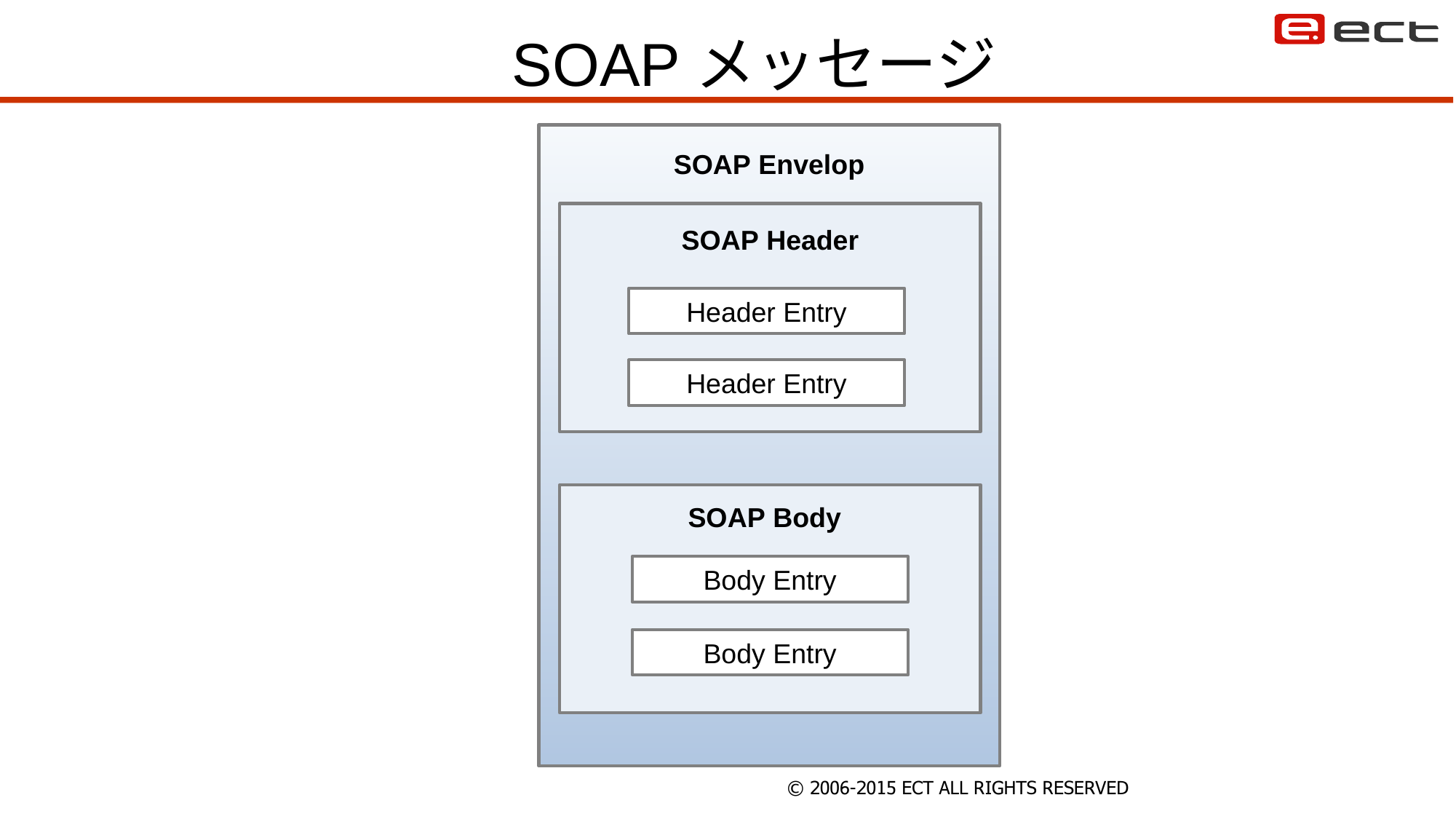

# SOAPメッセージ

SOAP Envelop

SOAP Header
Header Entry
Header Entry

SOAP Body
Body Entry
Body Entry